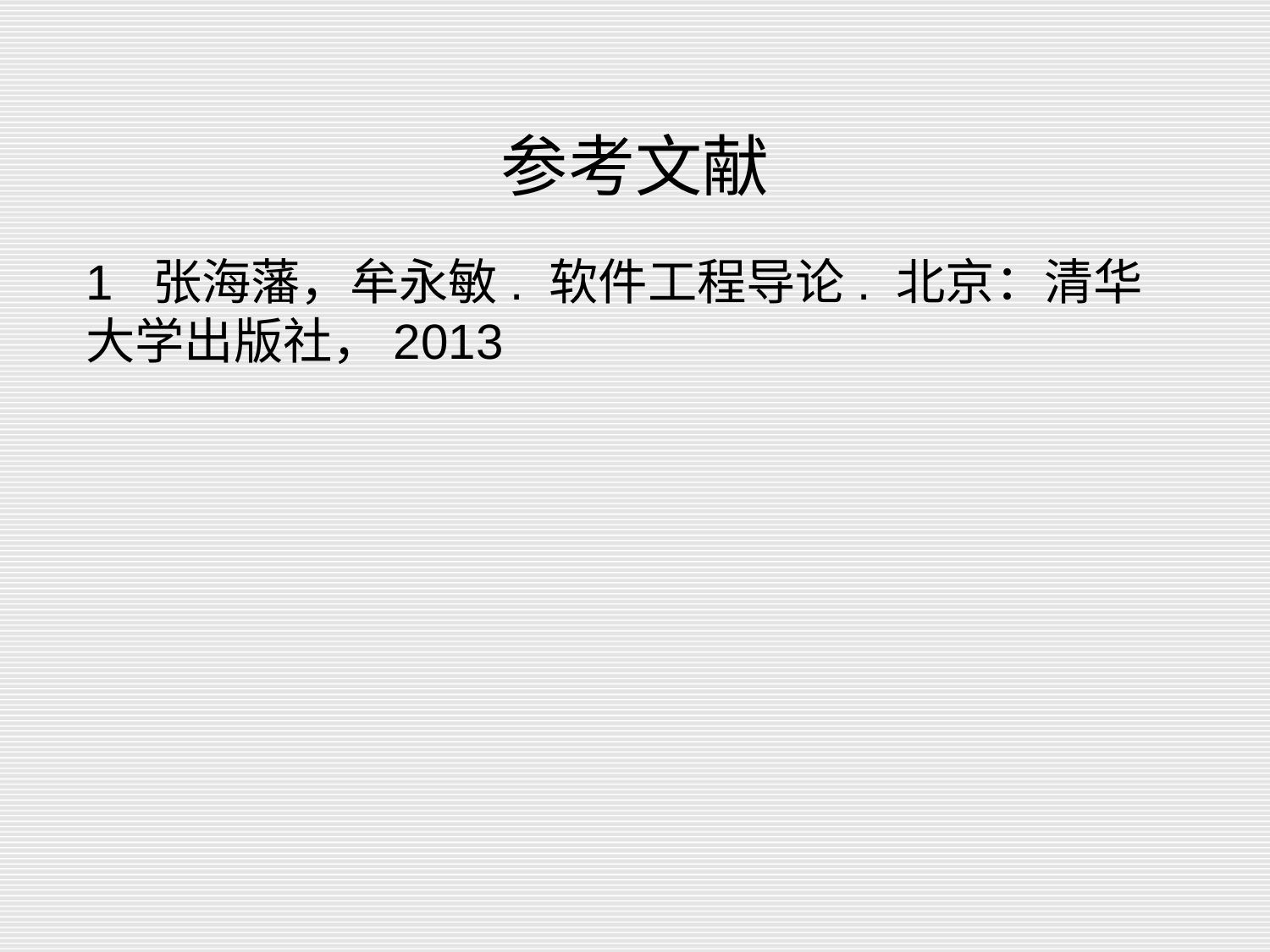

# 参考文献
1  张海藩，牟永敏. 软件工程导论. 北京：清华大学出版社，2013
34